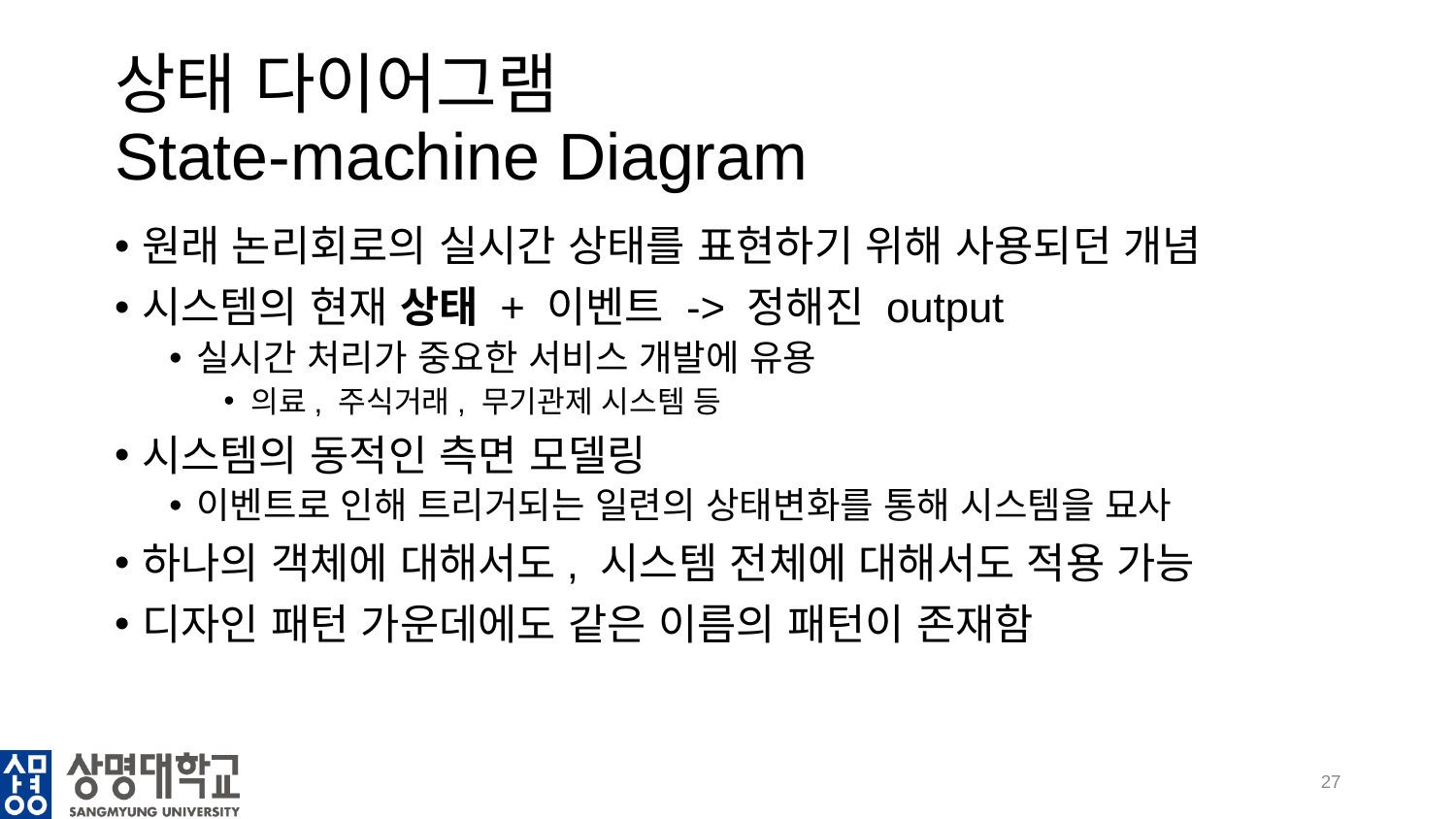

# 상태 다이어그램 State-machine Diagram
원래 논리회로의 실시간 상태를 표현하기 위해 사용되던 개념
시스템의 현재 상태 + 이벤트 -> 정해진 output
실시간 처리가 중요한 서비스 개발에 유용
의료, 주식거래, 무기관제 시스템 등
시스템의 동적인 측면 모델링
이벤트로 인해 트리거되는 일련의 상태변화를 통해 시스템을 묘사
하나의 객체에 대해서도, 시스템 전체에 대해서도 적용 가능
디자인 패턴 가운데에도 같은 이름의 패턴이 존재함
27